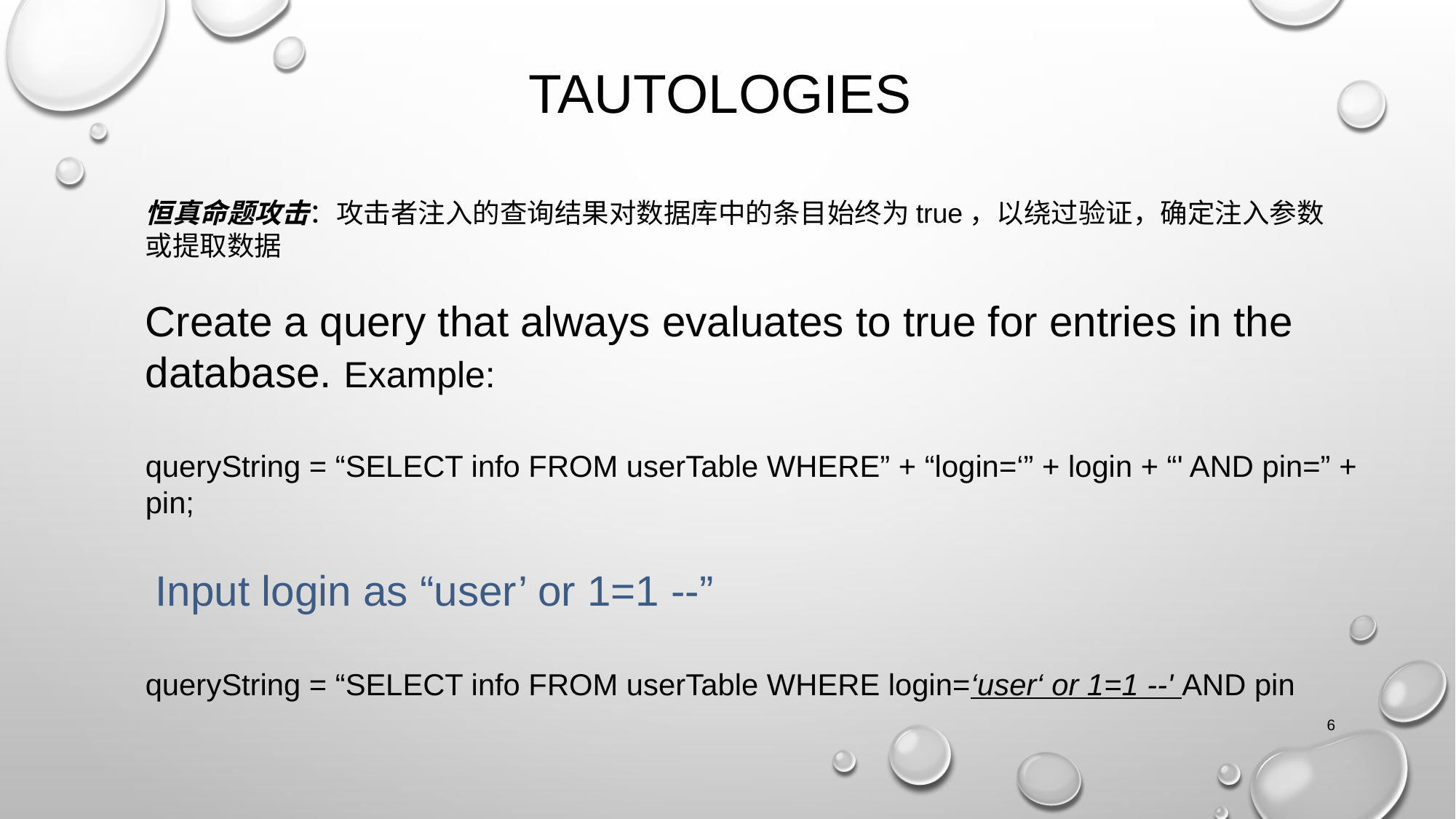

# Tautologies
恒真命题攻击：攻击者注入的查询结果对数据库中的条目始终为true，以绕过验证，确定注入参数或提取数据
Create a query that always evaluates to true for entries in the database. Example:

queryString = “SELECT info FROM userTable WHERE” + “login=‘” + login + “' AND pin=” + pin;

 Input login as “user’ or 1=1 --”

queryString = “SELECT info FROM userTable WHERE login=‘user‘ or 1=1 --' AND pin
6